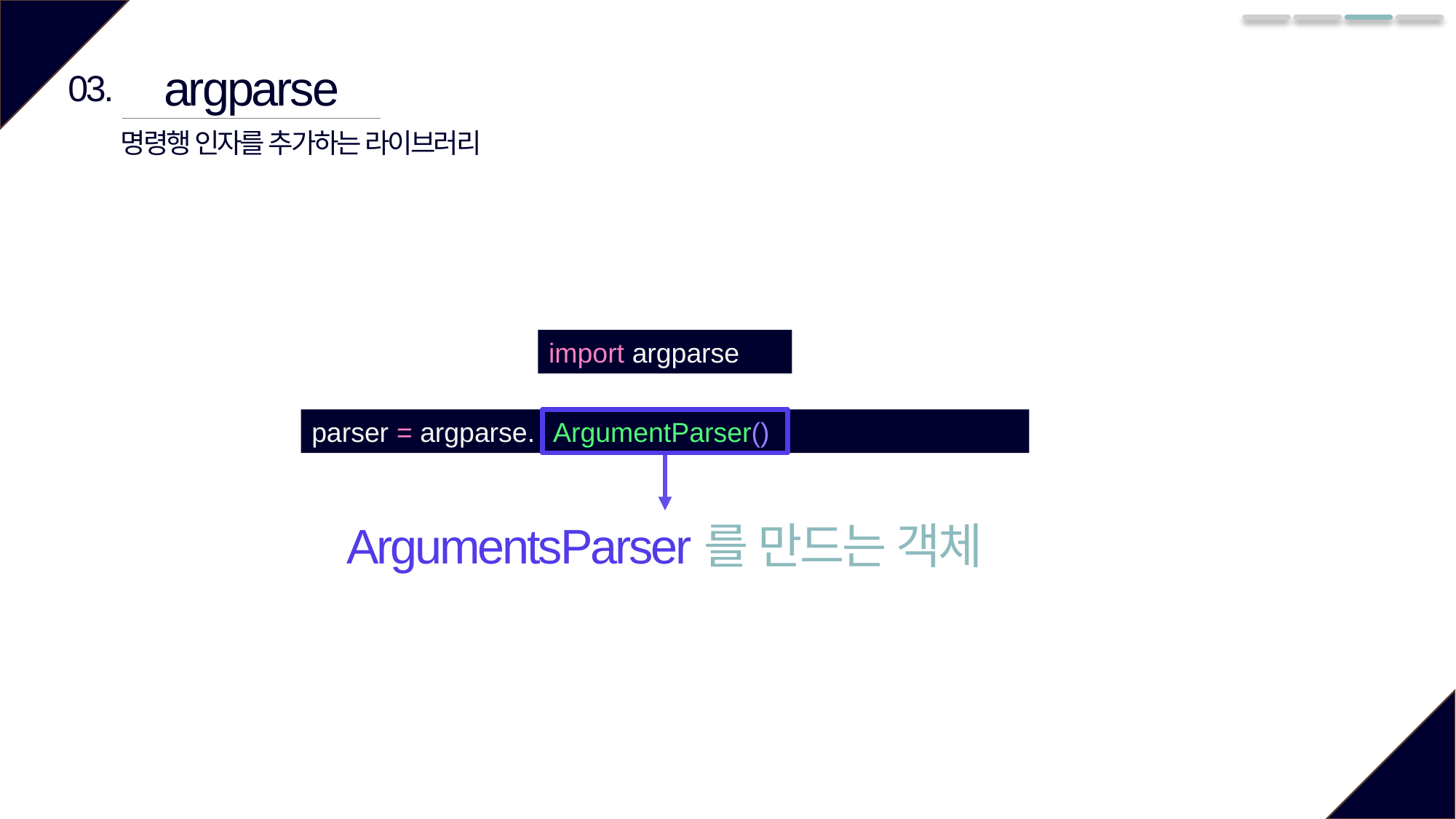

argparse
03.
명령행 인자를 추가하는 라이브러리
import argparse
parser = argparse.
ArgumentParser()
ArgumentsParser를 만드는 객체